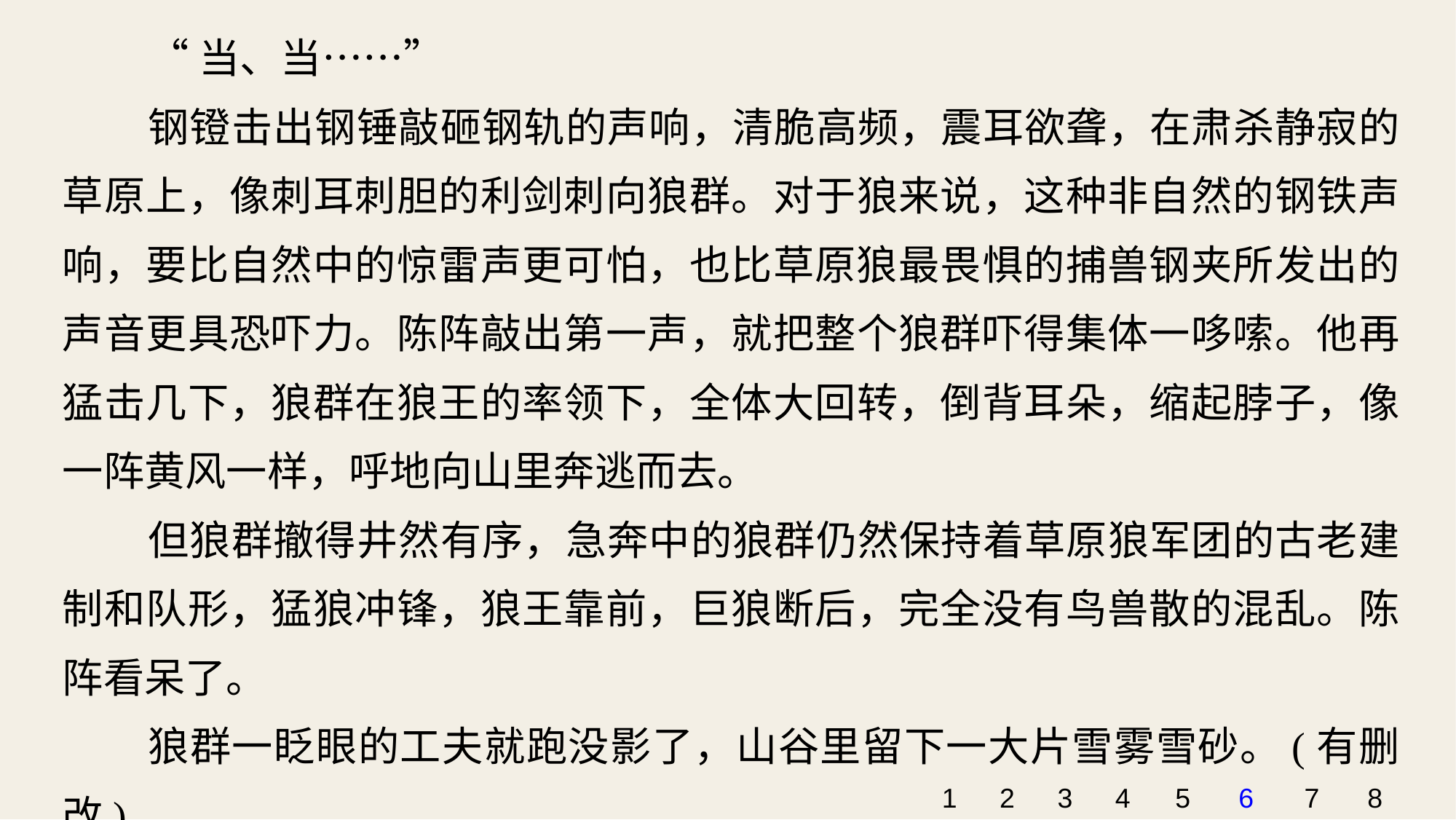

“当、当……”
钢镫击出钢锤敲砸钢轨的声响，清脆高频，震耳欲聋，在肃杀静寂的草原上，像刺耳刺胆的利剑刺向狼群。对于狼来说，这种非自然的钢铁声响，要比自然中的惊雷声更可怕，也比草原狼最畏惧的捕兽钢夹所发出的声音更具恐吓力。陈阵敲出第一声，就把整个狼群吓得集体一哆嗦。他再猛击几下，狼群在狼王的率领下，全体大回转，倒背耳朵，缩起脖子，像一阵黄风一样，呼地向山里奔逃而去。
但狼群撤得井然有序，急奔中的狼群仍然保持着草原狼军团的古老建制和队形，猛狼冲锋，狼王靠前，巨狼断后，完全没有鸟兽散的混乱。陈阵看呆了。
狼群一眨眼的工夫就跑没影了，山谷里留下一大片雪雾雪砂。(有删改)
1
2
3
4
5
6
7
8